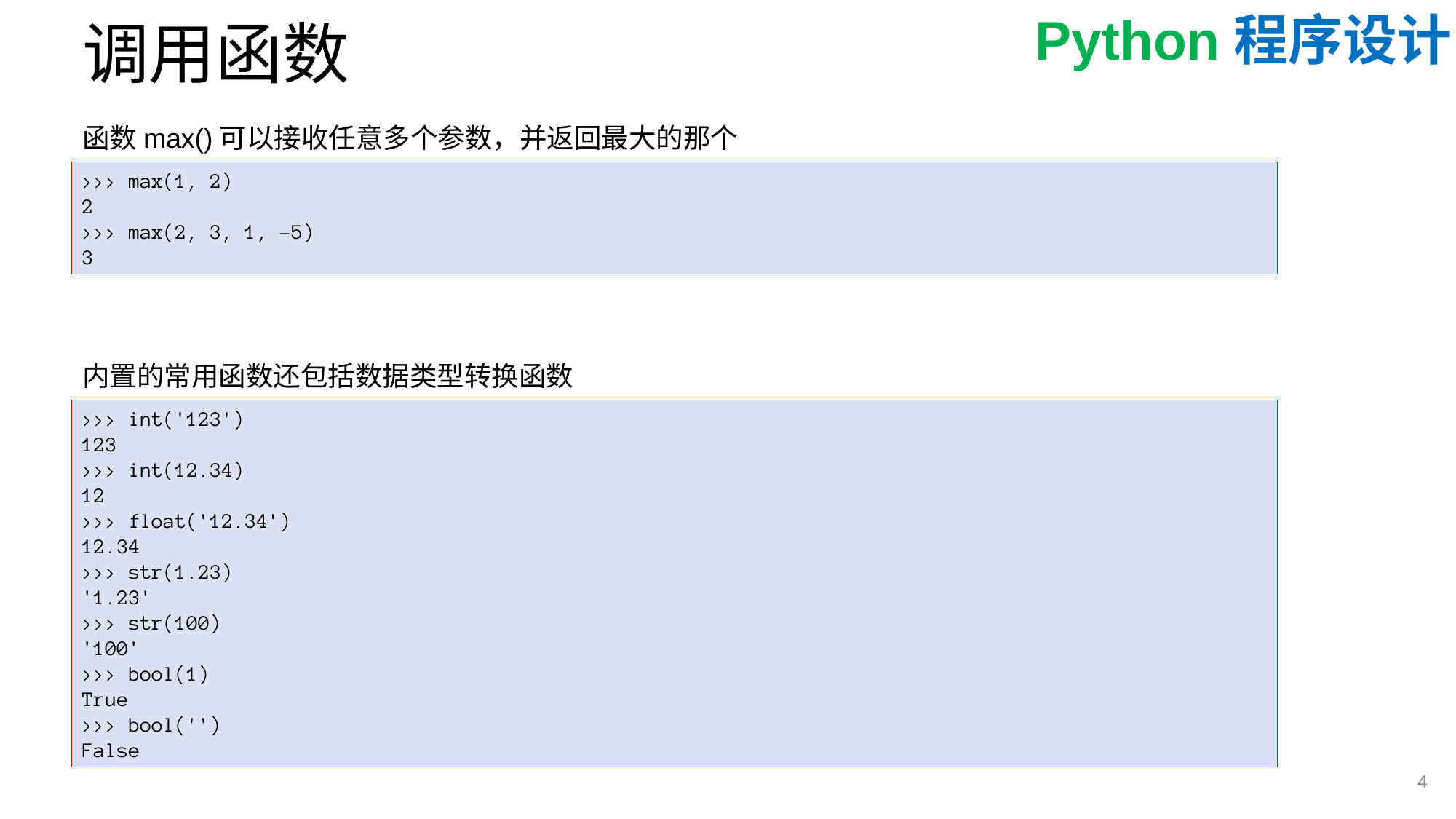

# 调用函数
函数max()可以接收任意多个参数，并返回最大的那个
>>> max(1, 2)
2
>>> max(2, 3, 1, -5)
3
内置的常用函数还包括数据类型转换函数
>>> int('123')
123
>>> int(12.34)
12
>>> float('12.34')
12.34
>>> str(1.23)
'1.23'
>>> str(100)
'100'
>>> bool(1)
True
>>> bool('')
False
4